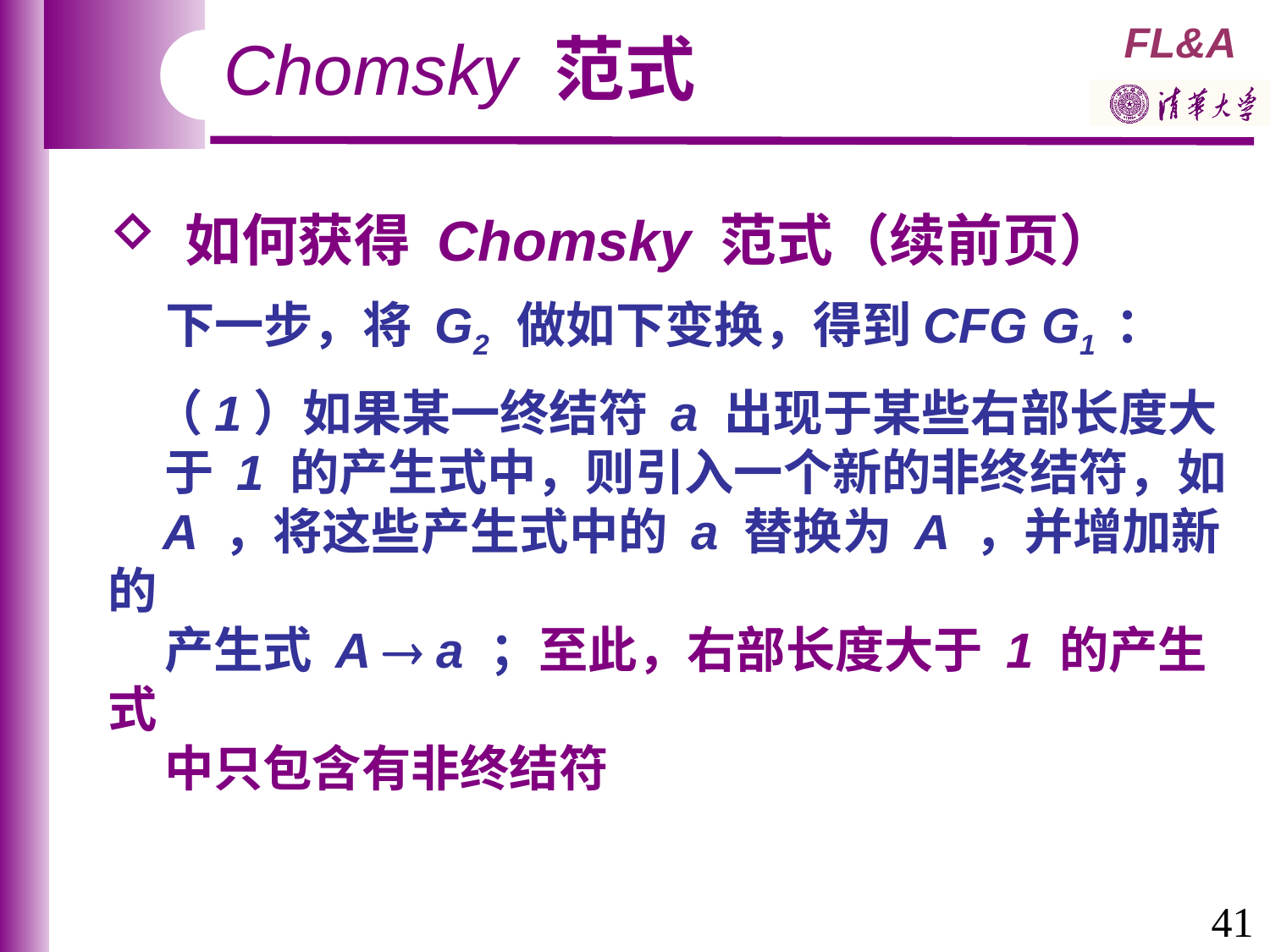

Chomsky 范式
 如何获得 Chomsky 范式（续前页）

     下一步，将 G2  做如下变换，得到CFG G1 ：

   （1）如果某一终结符 a 出现于某些右部长度大
    于 1 的产生式中，则引入一个新的非终结符，如
    A ，将这些产生式中的 a 替换为 A ，并增加新的
    产生式 A → a ；至此，右部长度大于 1 的产生式
    中只包含有非终结符
41